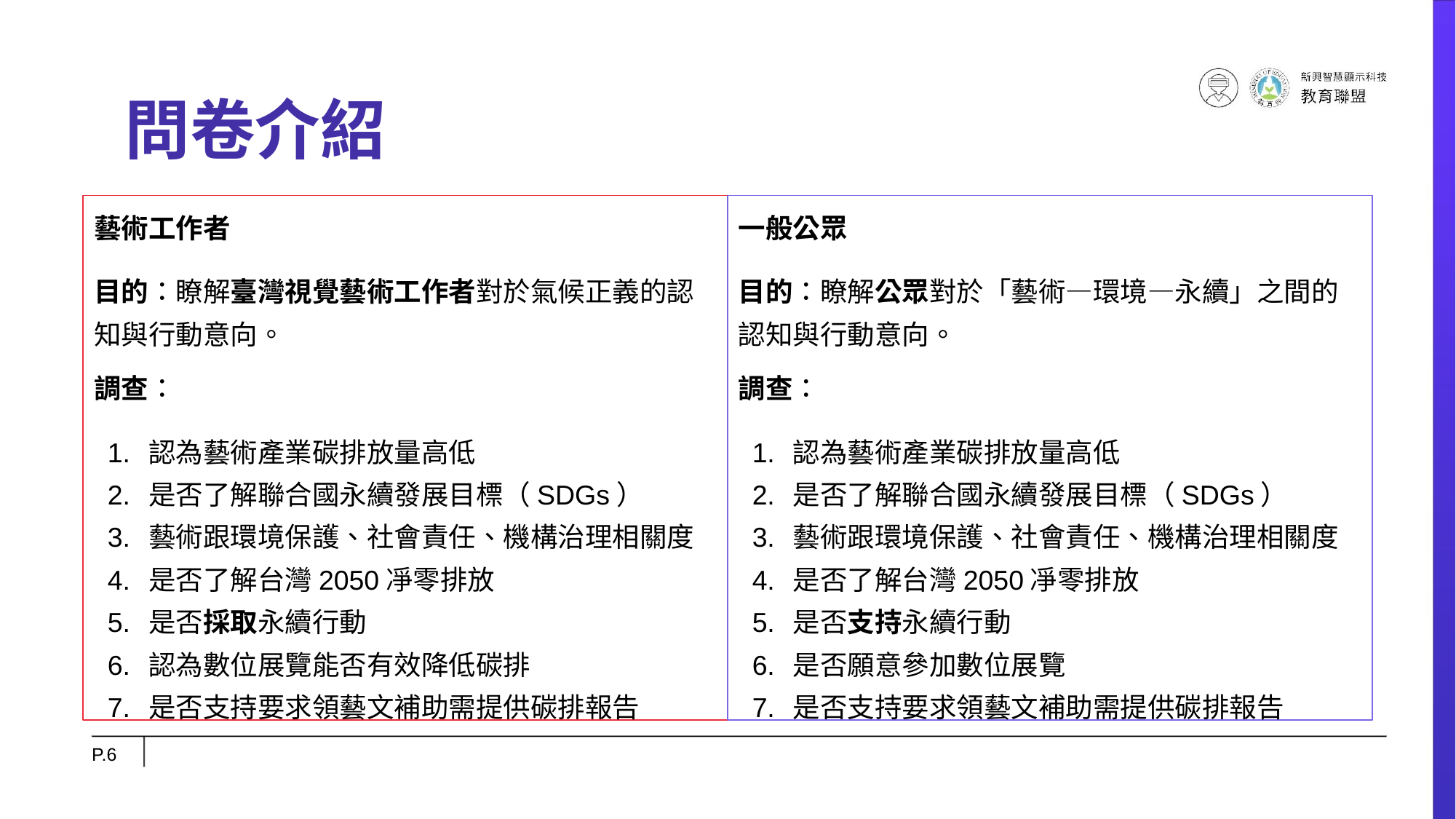

# 問卷介紹
藝術工作者
目的：瞭解臺灣視覺藝術工作者對於氣候正義的認知與行動意向。
調查：
認為藝術產業碳排放量高低
是否了解聯合國永續發展目標（SDGs）
藝術跟環境保護、社會責任、機構治理相關度
是否了解台灣2050凈零排放
是否採取永續行動
認為數位展覽能否有效降低碳排
是否支持要求領藝文補助需提供碳排報告
一般公眾
目的：瞭解公眾對於「藝術—環境—永續」之間的認知與行動意向。
調查：
認為藝術產業碳排放量高低
是否了解聯合國永續發展目標（SDGs）
藝術跟環境保護、社會責任、機構治理相關度
是否了解台灣2050凈零排放
是否支持永續行動
是否願意參加數位展覽
是否支持要求領藝文補助需提供碳排報告
P.6